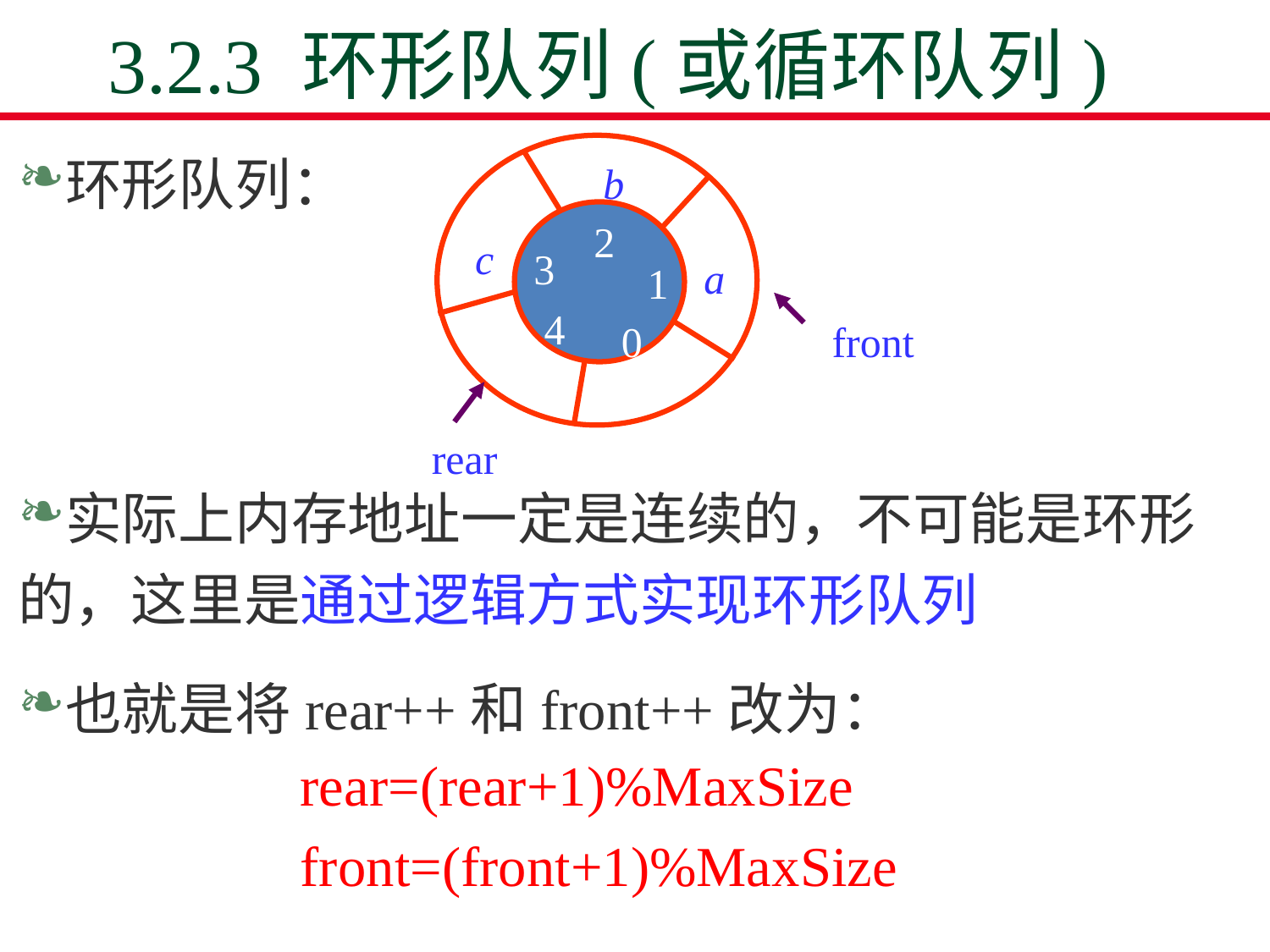

# 3.2.3 环形队列(或循环队列)
环形队列：

b

2
c
3
a
1

4

0
front

rear
实际上内存地址一定是连续的，不可能是环形的，这里是通过逻辑方式实现环形队列
也就是将rear++和front++改为：
  rear=(rear+1)%MaxSize
  front=(front+1)%MaxSize